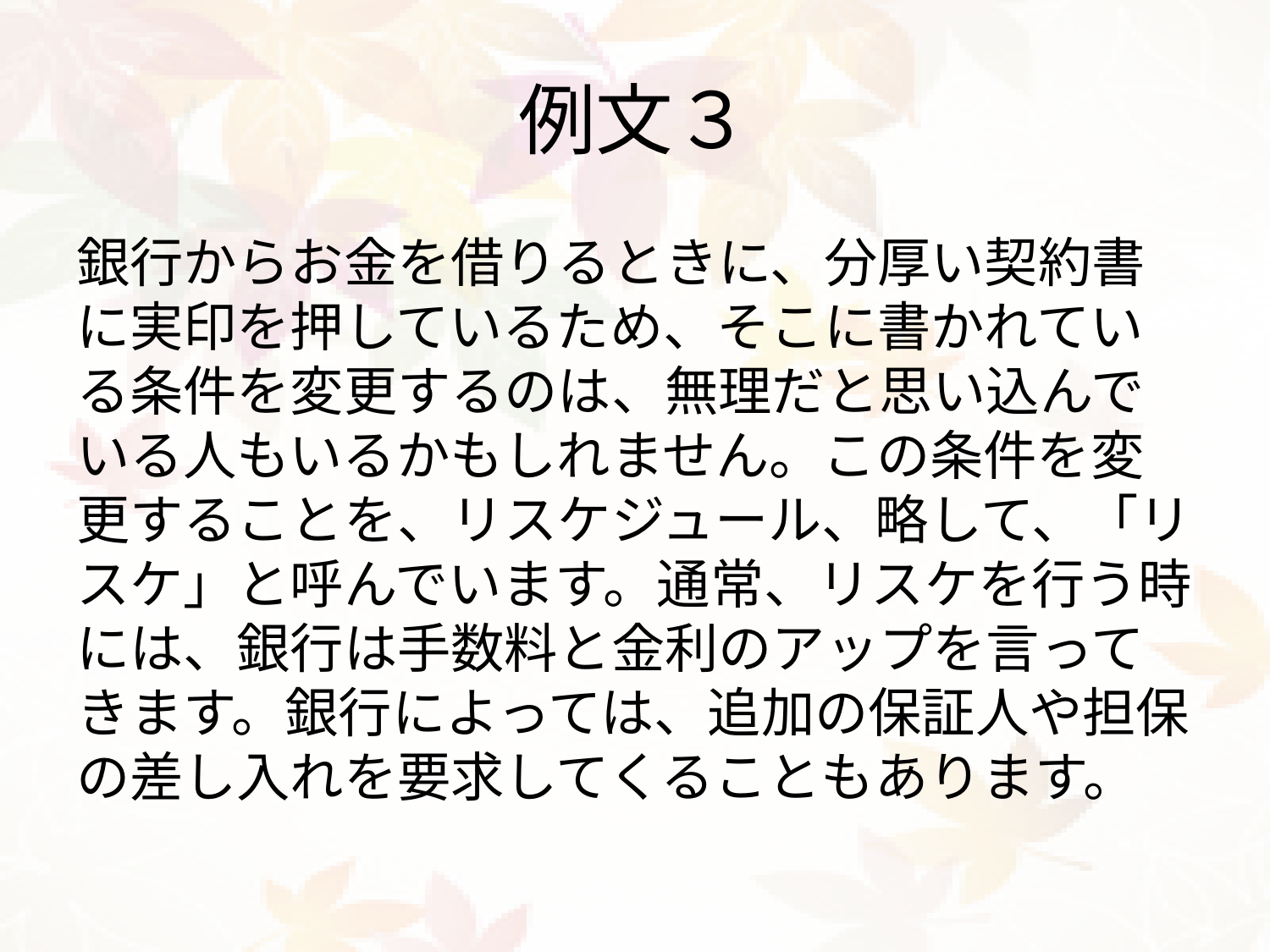

# 例文３
銀行からお金を借りるときに、分厚い契約書に実印を押しているため、そこに書かれている条件を変更するのは、無理だと思い込んでいる人もいるかもしれません。この条件を変更することを、リスケジュール、略して、「リスケ」と呼んでいます。通常、リスケを行う時には、銀行は手数料と金利のアップを言ってきます。銀行によっては、追加の保証人や担保の差し入れを要求してくることもあります。